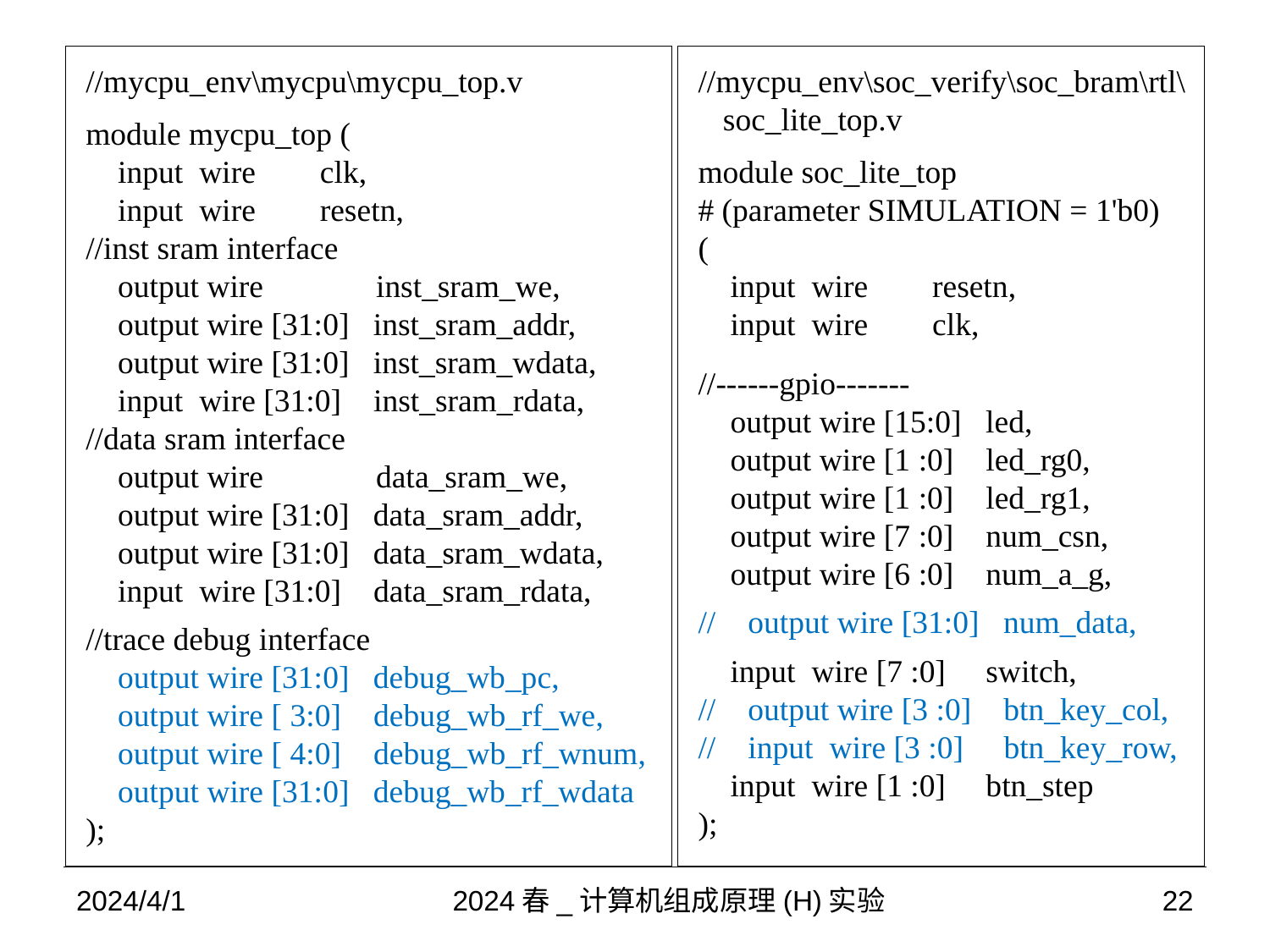

//mycpu_env\mycpu\mycpu_top.v
module mycpu_top (
    input  wire        clk,
    input  wire        resetn,
//inst sram interface
    output wire              inst_sram_we,
    output wire [31:0]   inst_sram_addr,
    output wire [31:0]   inst_sram_wdata,
    input  wire [31:0]    inst_sram_rdata,
//data sram interface
    output wire              data_sram_we,
    output wire [31:0]   data_sram_addr,
    output wire [31:0]   data_sram_wdata,
    input  wire [31:0]    data_sram_rdata,
//trace debug interface
    output wire [31:0]   debug_wb_pc,
    output wire [ 3:0]    debug_wb_rf_we,
    output wire [ 4:0]    debug_wb_rf_wnum,
    output wire [31:0]   debug_wb_rf_wdata
);
//mycpu_env\soc_verify\soc_bram\rtl\soc_lite_top.v
module soc_lite_top
# (parameter SIMULATION = 1'b0)
(
    input  wire        resetn,
    input  wire        clk,
//------gpio-------
    output wire [15:0]   led,
    output wire [1 :0]    led_rg0,
    output wire [1 :0]    led_rg1,
    output wire [7 :0]    num_csn,
    output wire [6 :0]    num_a_g,
//    output wire [31:0]   num_data,
    input  wire [7 :0]     switch,
//    output wire [3 :0]    btn_key_col,
//    input  wire [3 :0]     btn_key_row,
    input  wire [1 :0]     btn_step
);
2024/4/1
2024春_计算机组成原理(H)实验
22